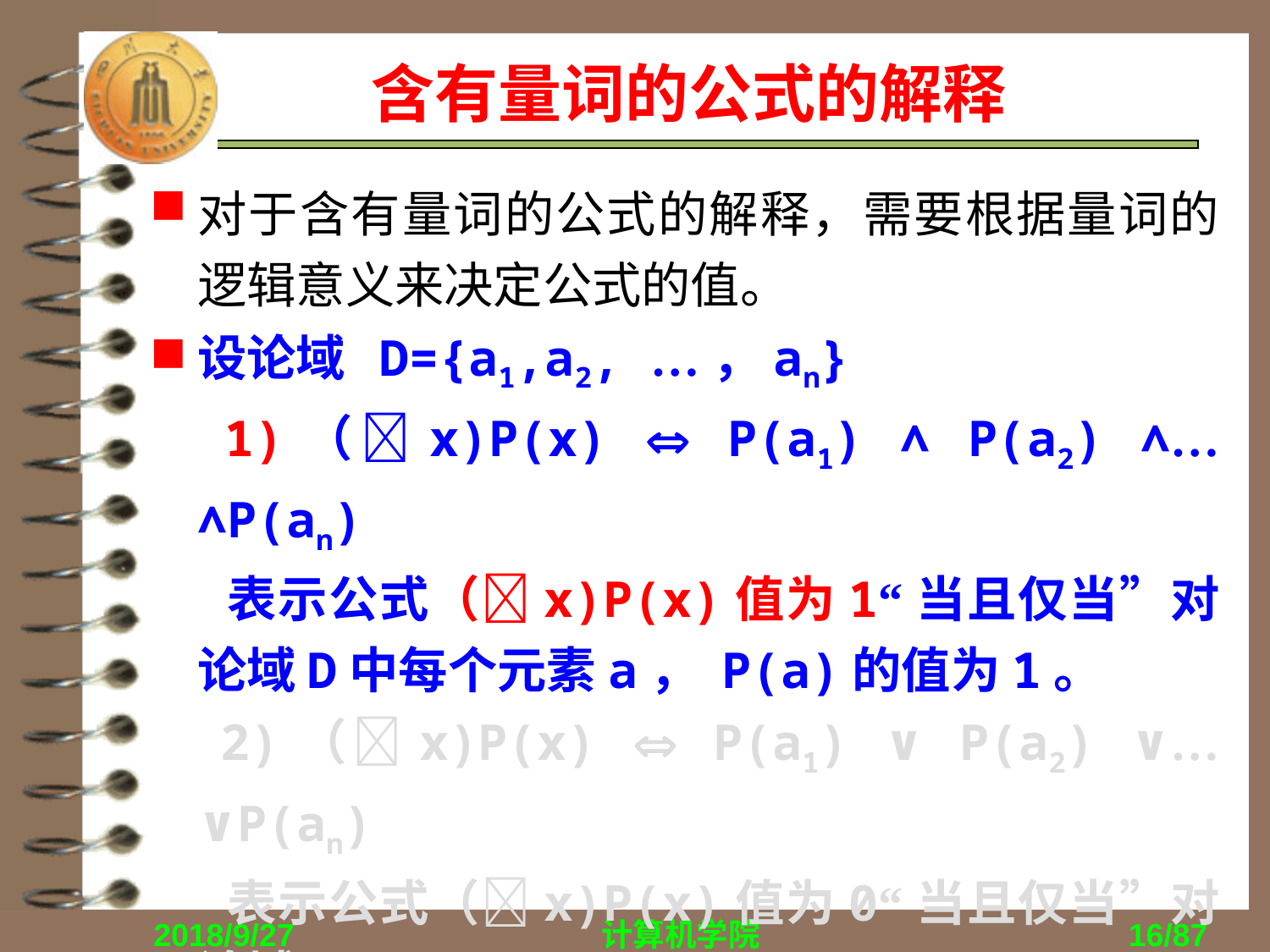

# 含有量词的公式的解释
对于含有量词的公式的解释，需要根据量词的逻辑意义来决定公式的值。
设论域  D={a1,a2, …，an}
  1)（∀x)P(x) ⇔ P(a1) ∧ P(a2) ∧…∧P(an)
      表示公式（∀x)P(x)值为1“当且仅当”对论域D中每个元素a， P(a)的值为1。
  2)（∃x)P(x) ⇔ P(a1) ∨ P(a2) ∨…∨P(an)
     表示公式（∃x)P(x)值为0“当且仅当”对论域
     D中每个元素a， P(a)的值为0。
2018/9/27
计算机学院
16/87